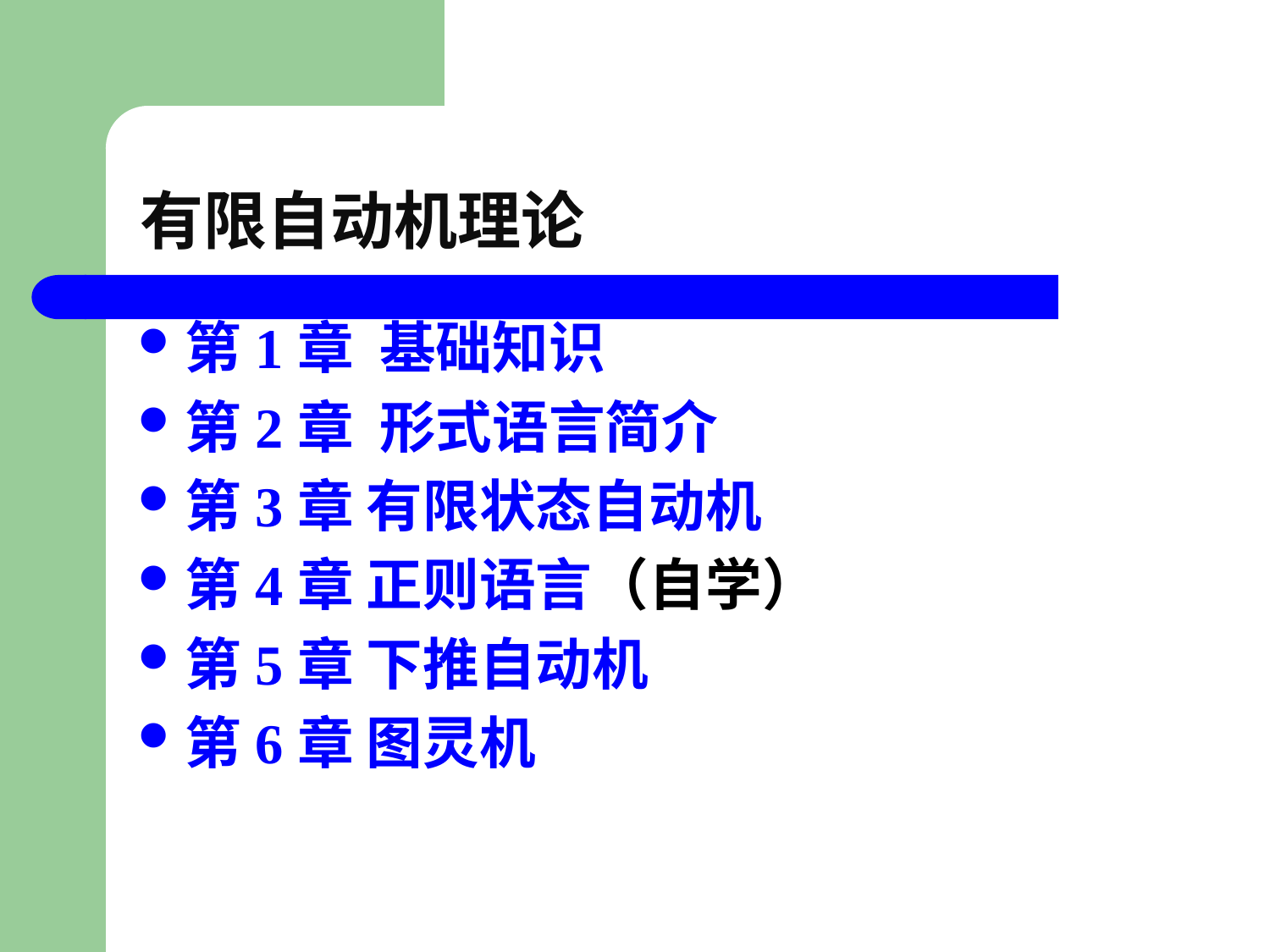

# 有限自动机理论
第1章  基础知识
第2章  形式语言简介
第3章 有限状态自动机
第4章 正则语言（自学）
第5章 下推自动机
第6章 图灵机